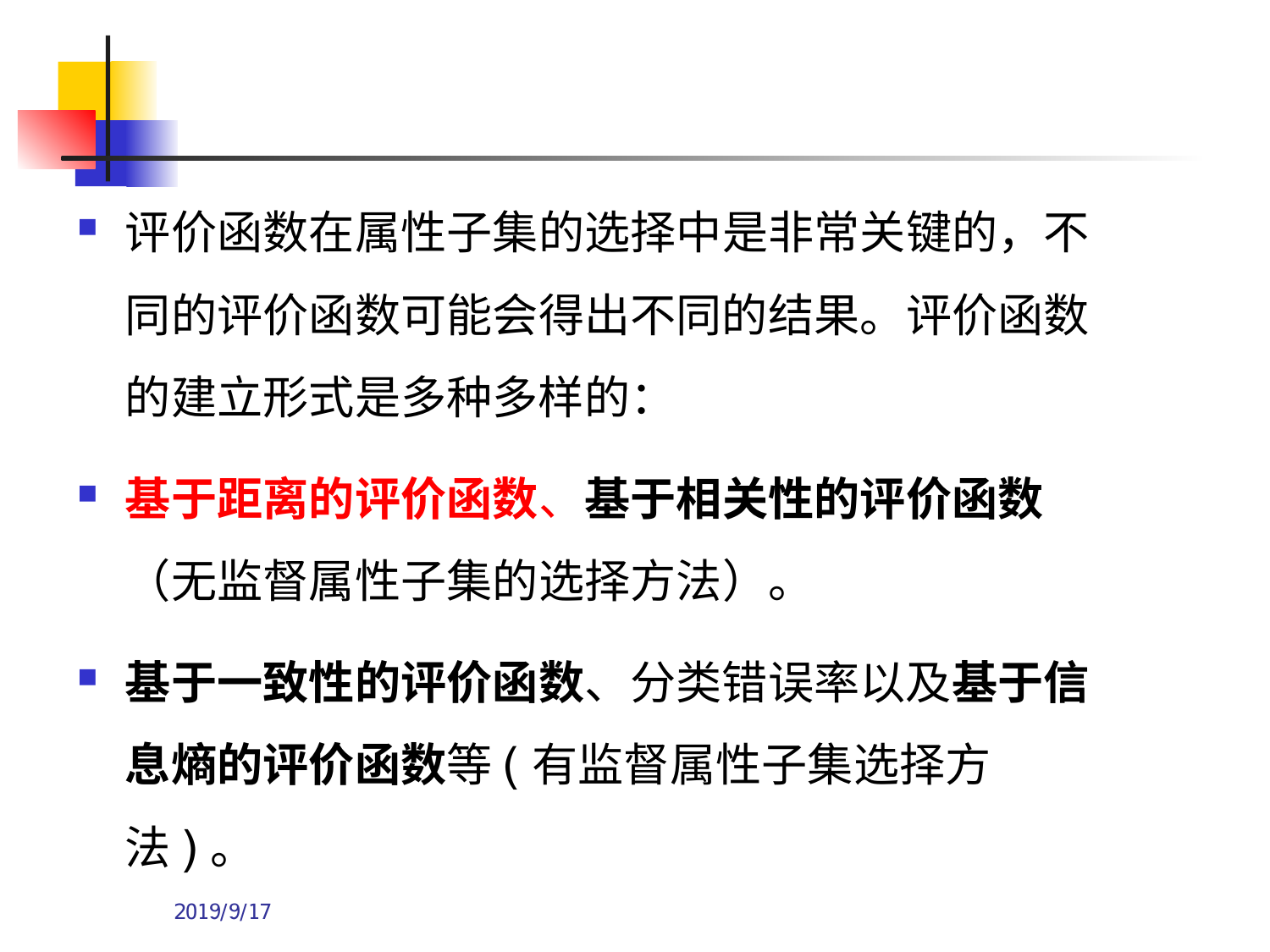

评价函数在属性子集的选择中是非常关键的，不同的评价函数可能会得出不同的结果。评价函数的建立形式是多种多样的：
基于距离的评价函数、基于相关性的评价函数（无监督属性子集的选择方法）。
基于一致性的评价函数、分类错误率以及基于信息熵的评价函数等(有监督属性子集选择方法)。
2019/9/17
71